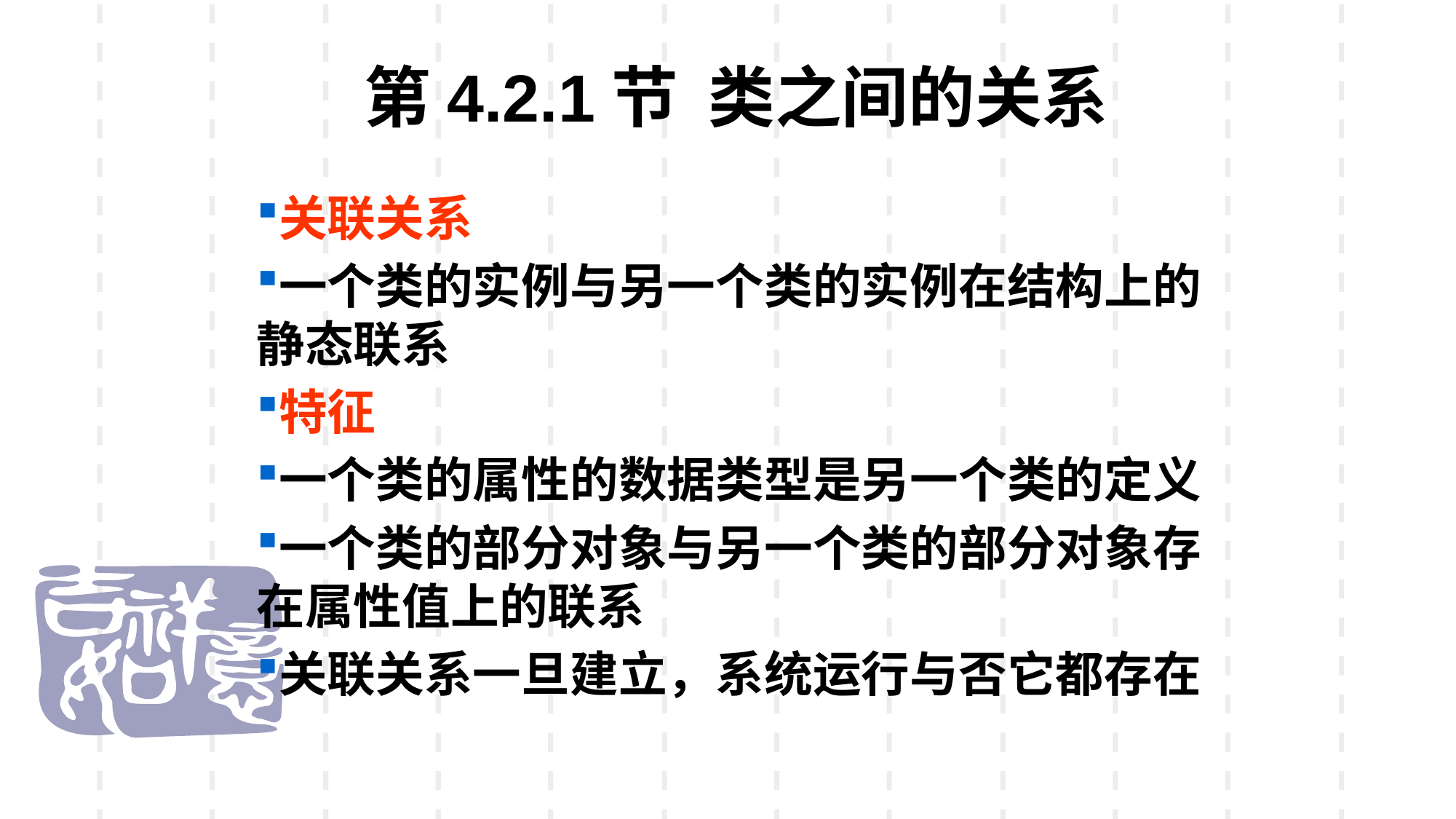

# 第4.2.1节  类之间的关系
关联关系
一个类的实例与另一个类的实例在结构上的静态联系
特征
一个类的属性的数据类型是另一个类的定义
一个类的部分对象与另一个类的部分对象存在属性值上的联系
关联关系一旦建立，系统运行与否它都存在